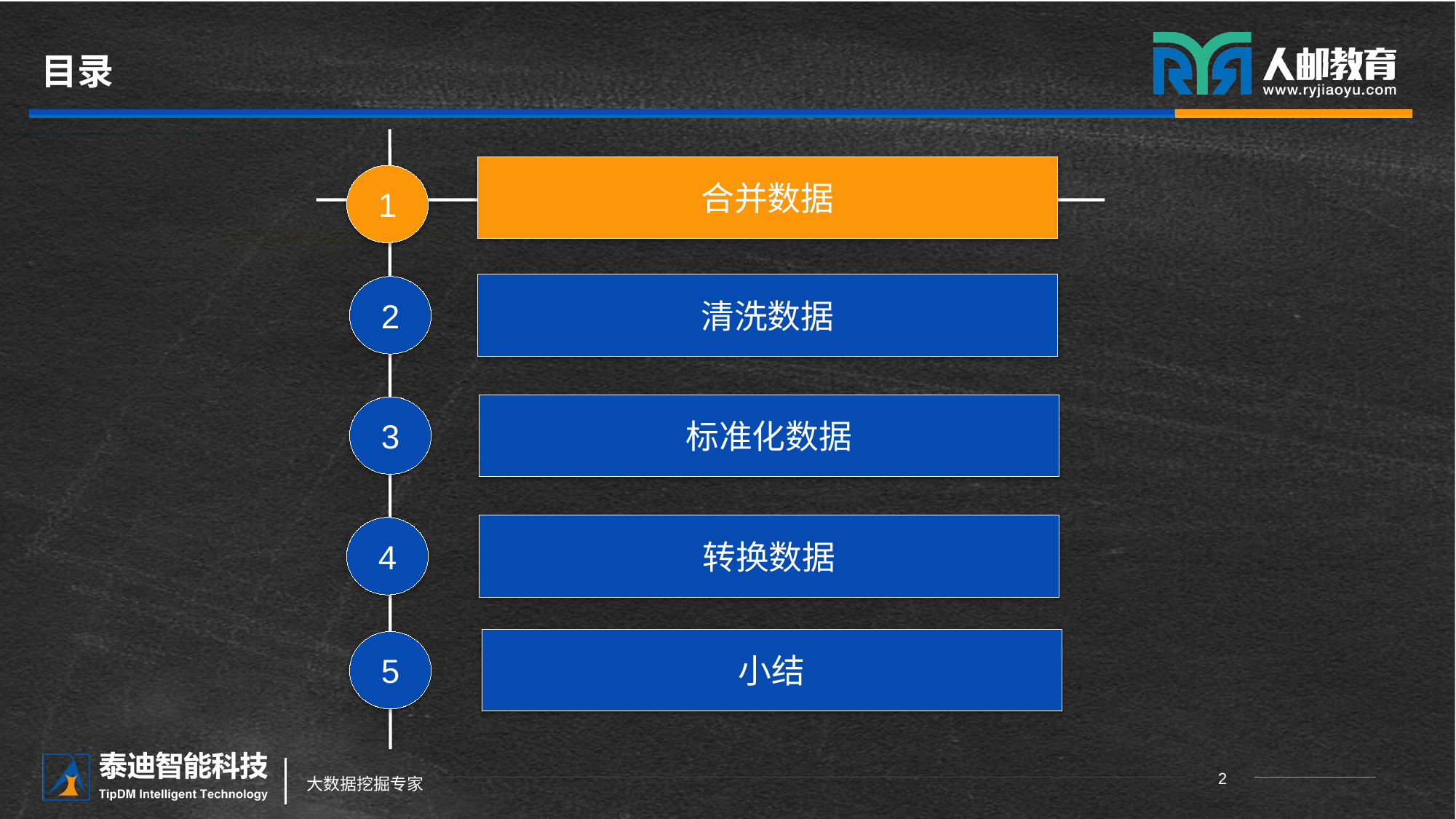

# 目录
合并数据
1

清洗数据
2
标准化数据
3
转换数据
4
小结
5